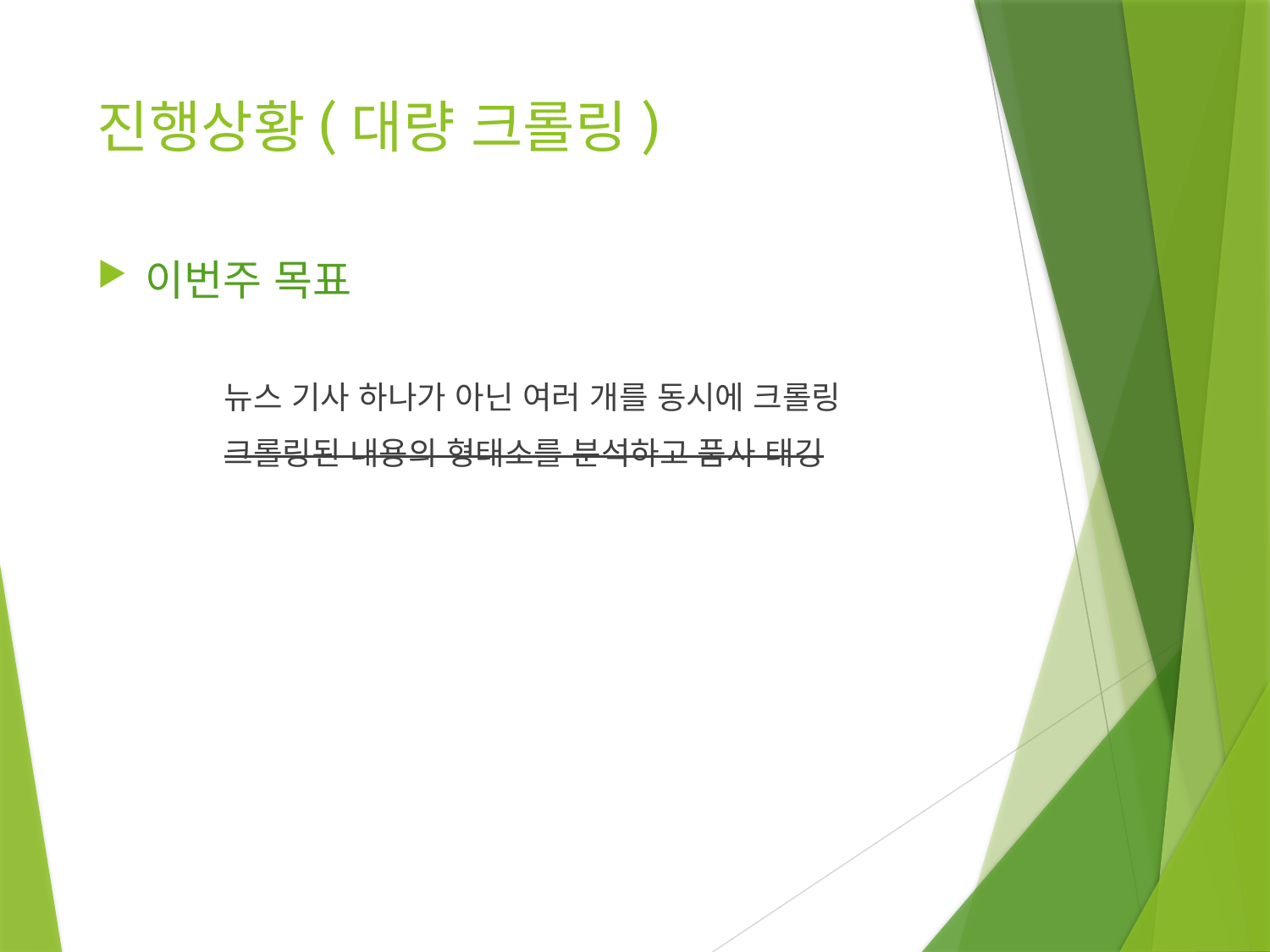

# 진행상황(대량 크롤링)
이번주 목표

	뉴스 기사 하나가 아닌 여러 개를 동시에 크롤링
	크롤링된 내용의 형태소를 분석하고 품사 태깅